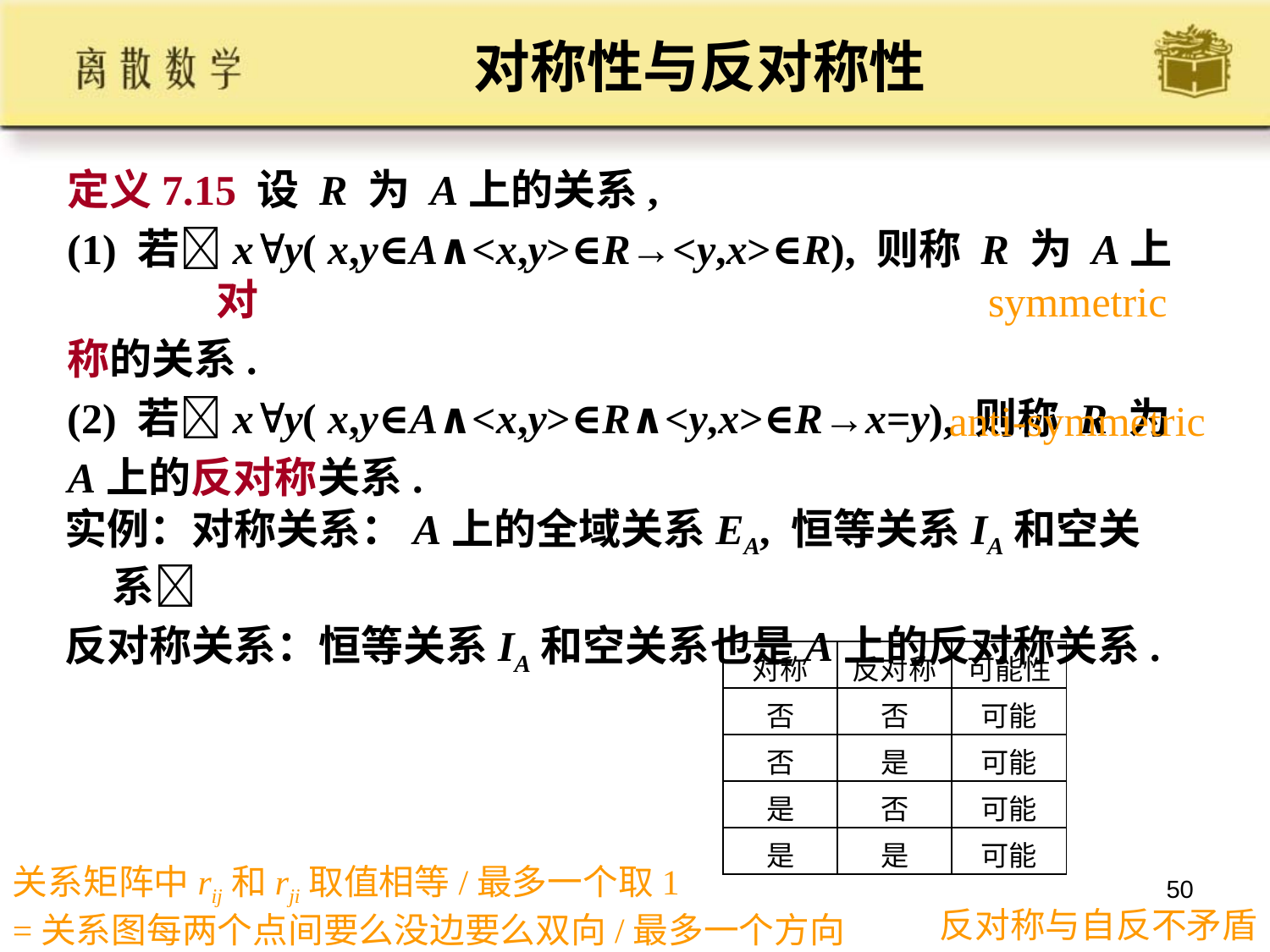

# 对称性与反对称性
定义7.15 设 R 为 A上的关系,
(1) 若∀x∀y( x,y∈A∧<x,y>∈R→<y,x>∈R), 则称 R 为 A上对
称的关系.
(2) 若∀x∀y( x,y∈A∧<x,y>∈R∧<y,x>∈R→x=y), 则称 R 为
A上的反对称关系.
symmetric
anti-symmetric
实例：对称关系：A上的全域关系EA, 恒等关系IA和空关系∅
反对称关系：恒等关系IA和空关系也是A上的反对称关系.
| 对称 | 反对称 | 可能性 |
| --- | --- | --- |
| 否 | 否 | 可能 |
| 否 | 是 | 可能 |
| 是 | 否 | 可能 |
| 是 | 是 | 可能 |
关系矩阵中rij和rji取值相等/最多一个取1
=关系图每两个点间要么没边要么双向/最多一个方向
50
反对称与自反不矛盾